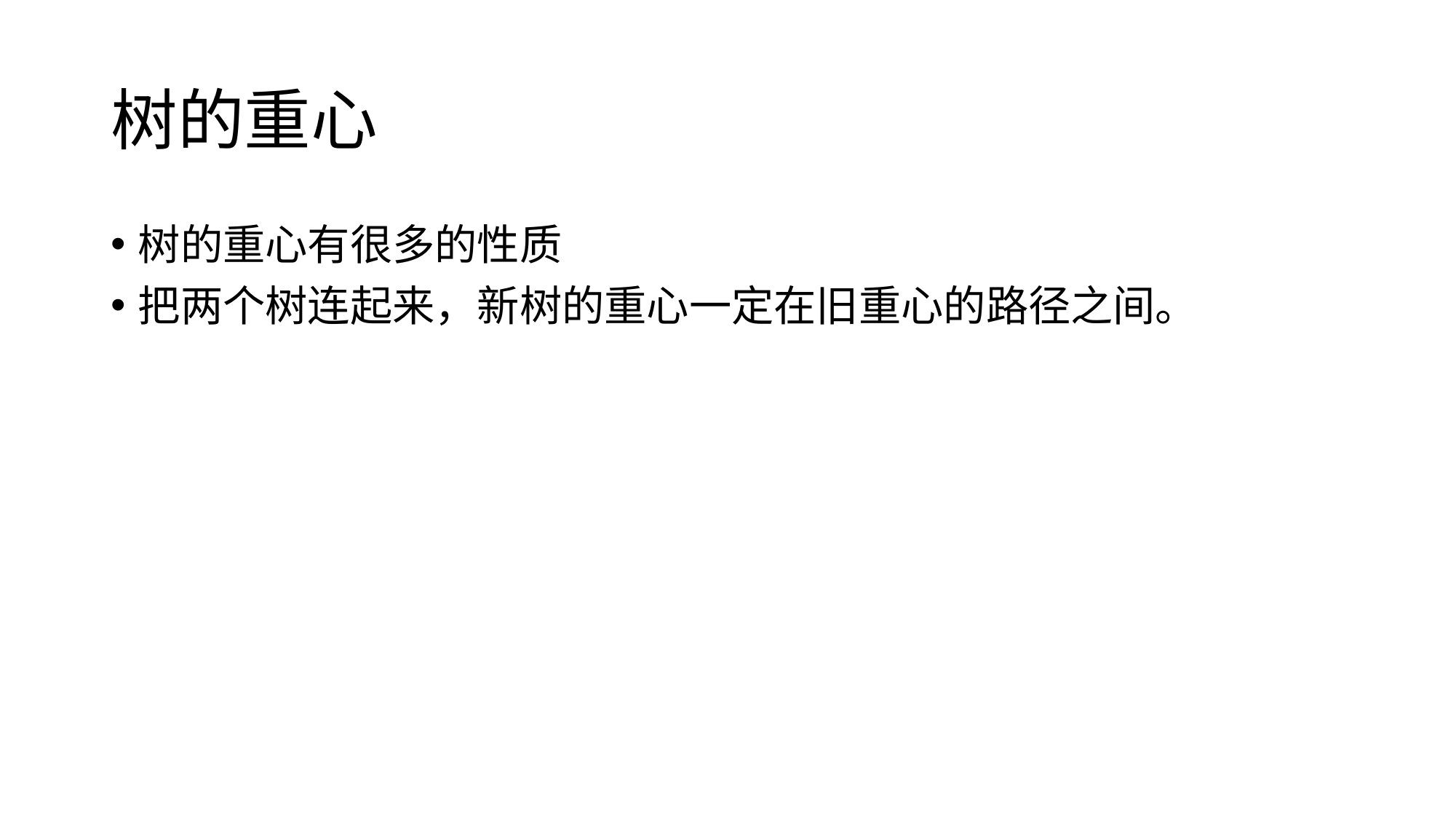

# 树的重心
树的重心有很多的性质
把两个树连起来，新树的重心一定在旧重心的路径之间。